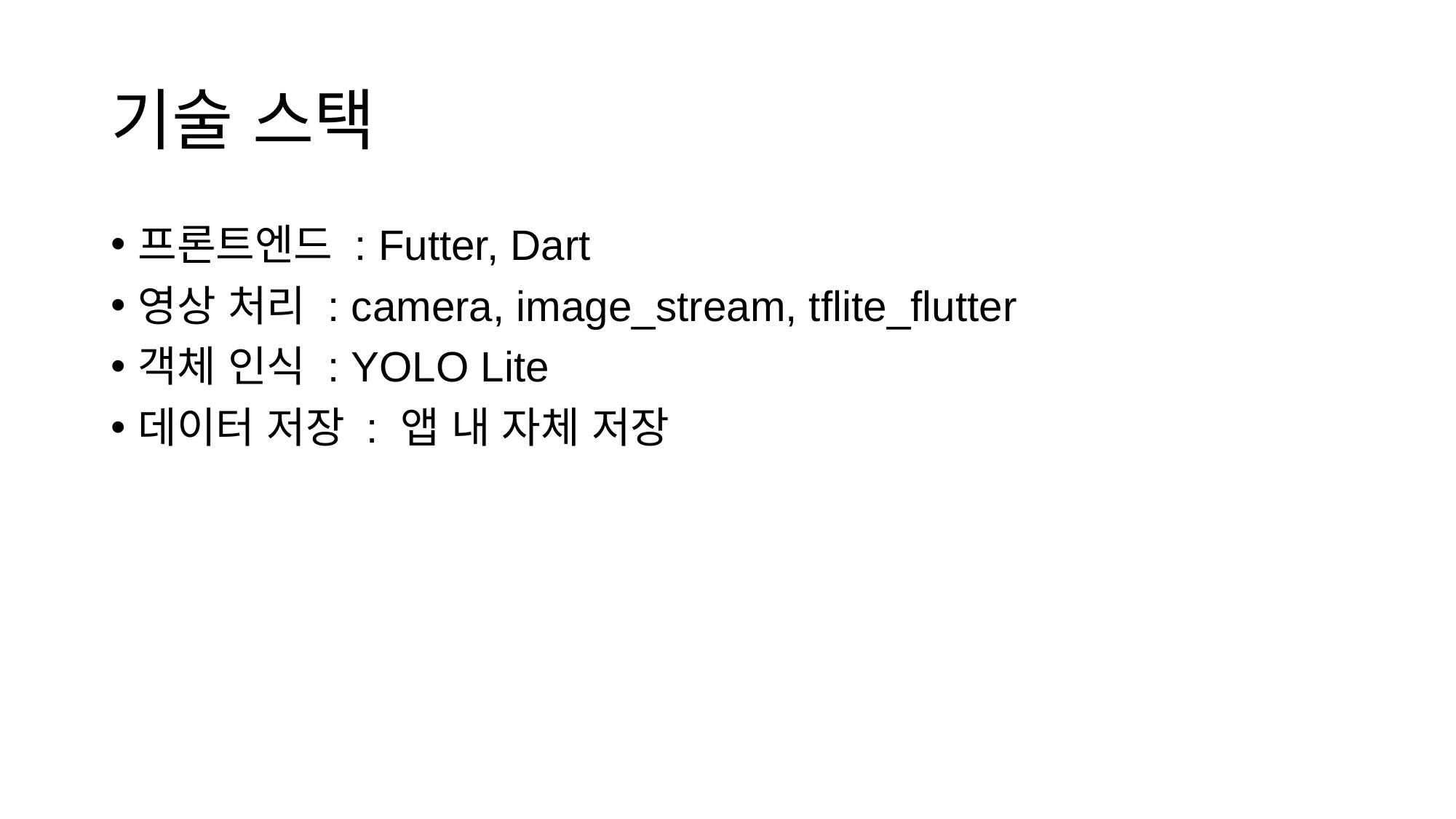

# 기술 스택
프론트엔드 : Futter, Dart
영상 처리 : camera, image_stream, tflite_flutter
객체 인식 : YOLO Lite
데이터 저장 : 앱 내 자체 저장